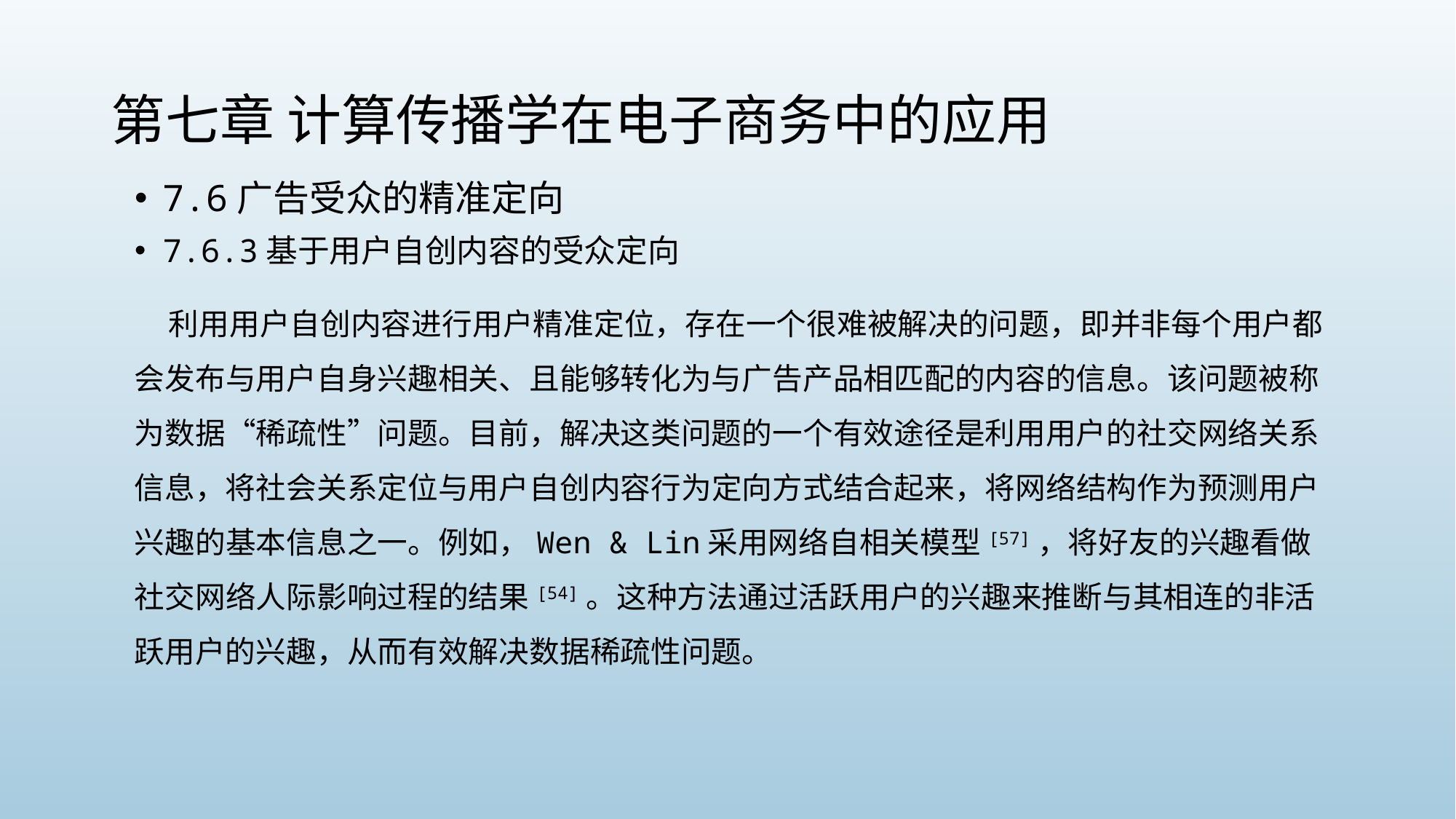

# 第七章 计算传播学在电子商务中的应用
7.6广告受众的精准定向
7.6.3基于用户自创内容的受众定向
    利用用户自创内容进行用户精准定位，存在一个很难被解决的问题，即并非每个用户都会发布与用户自身兴趣相关、且能够转化为与广告产品相匹配的内容的信息。该问题被称为数据“稀疏性”问题。目前，解决这类问题的一个有效途径是利用用户的社交网络关系信息，将社会关系定位与用户自创内容行为定向方式结合起来，将网络结构作为预测用户兴趣的基本信息之一。例如，Wen & Lin采用网络自相关模型[57]，将好友的兴趣看做社交网络人际影响过程的结果[54]。这种方法通过活跃用户的兴趣来推断与其相连的非活跃用户的兴趣，从而有效解决数据稀疏性问题。